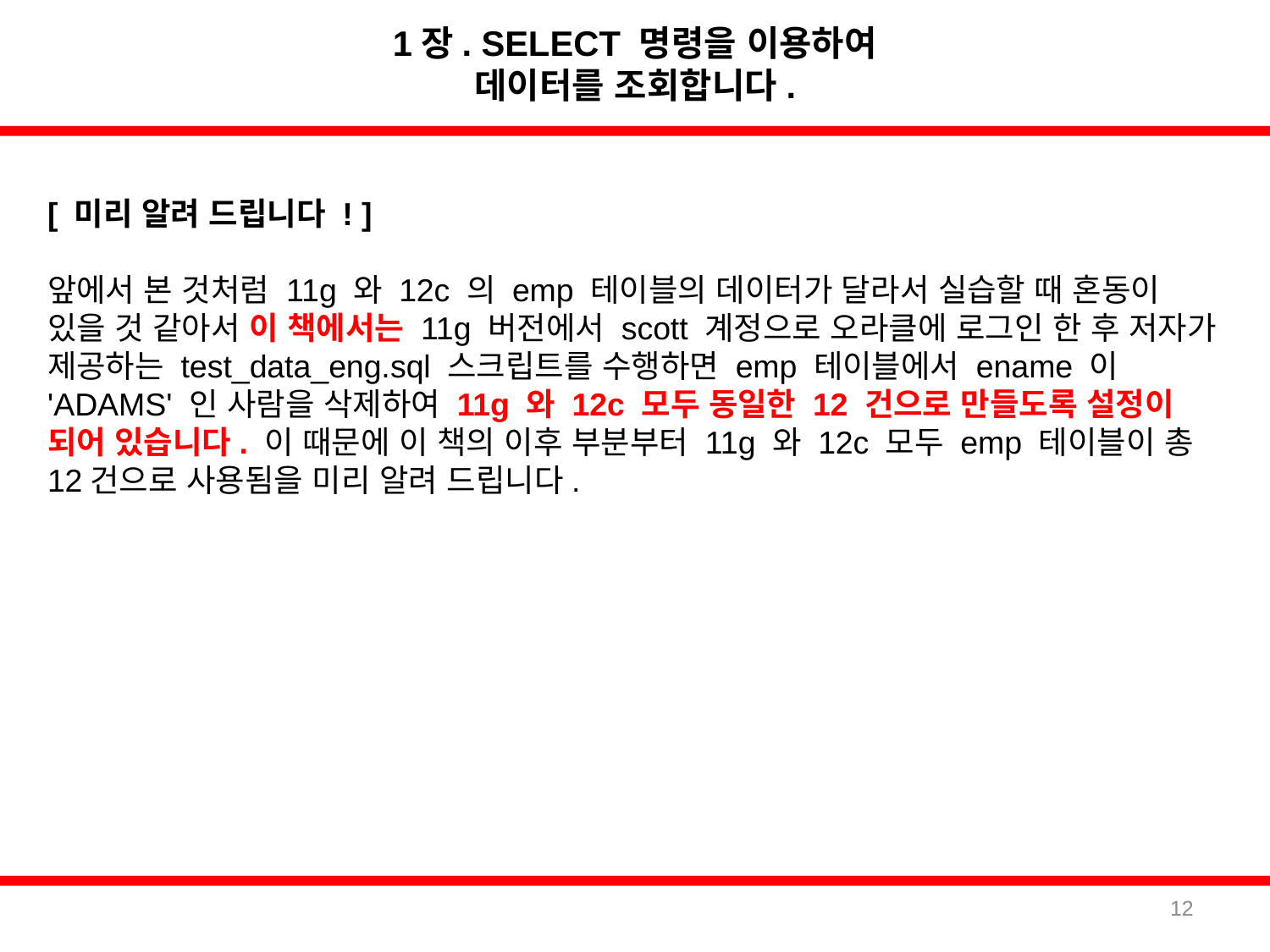

1장. SELECT 명령을 이용하여
데이터를 조회합니다.

[ 미리 알려 드립니다 ! ]

앞에서 본 것처럼 11g 와 12c 의 emp 테이블의 데이터가 달라서 실습할 때 혼동이 있을 것 같아서 이 책에서는 11g 버전에서 scott 계정으로 오라클에 로그인 한 후 저자가 제공하는 test_data_eng.sql 스크립트를 수행하면 emp 테이블에서 ename 이 'ADAMS' 인 사람을 삭제하여 11g 와 12c 모두 동일한 12 건으로 만들도록 설정이 되어 있습니다. 이 때문에 이 책의 이후 부분부터 11g 와 12c 모두 emp 테이블이 총 12건으로 사용됨을 미리 알려 드립니다.

12